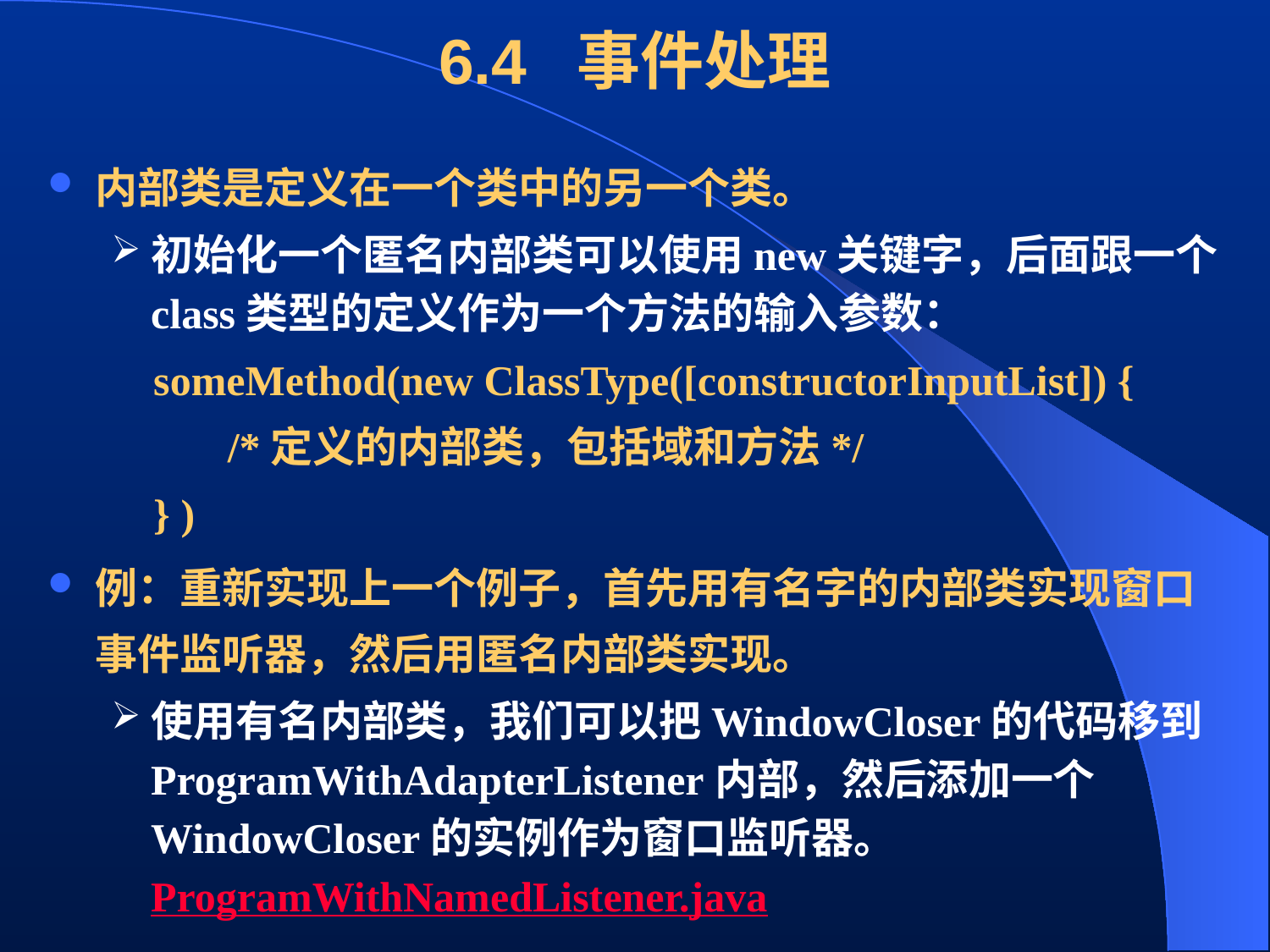

# 6.4  事件处理
内部类是定义在一个类中的另一个类。
初始化一个匿名内部类可以使用new关键字，后面跟一个class类型的定义作为一个方法的输入参数：
    someMethod(new ClassType([constructorInputList]) {
           /*定义的内部类，包括域和方法*/
    } )
例：重新实现上一个例子，首先用有名字的内部类实现窗口事件监听器，然后用匿名内部类实现。
使用有名内部类，我们可以把WindowCloser的代码移到ProgramWithAdapterListener内部，然后添加一个WindowCloser的实例作为窗口监听器。     ProgramWithNamedListener.java